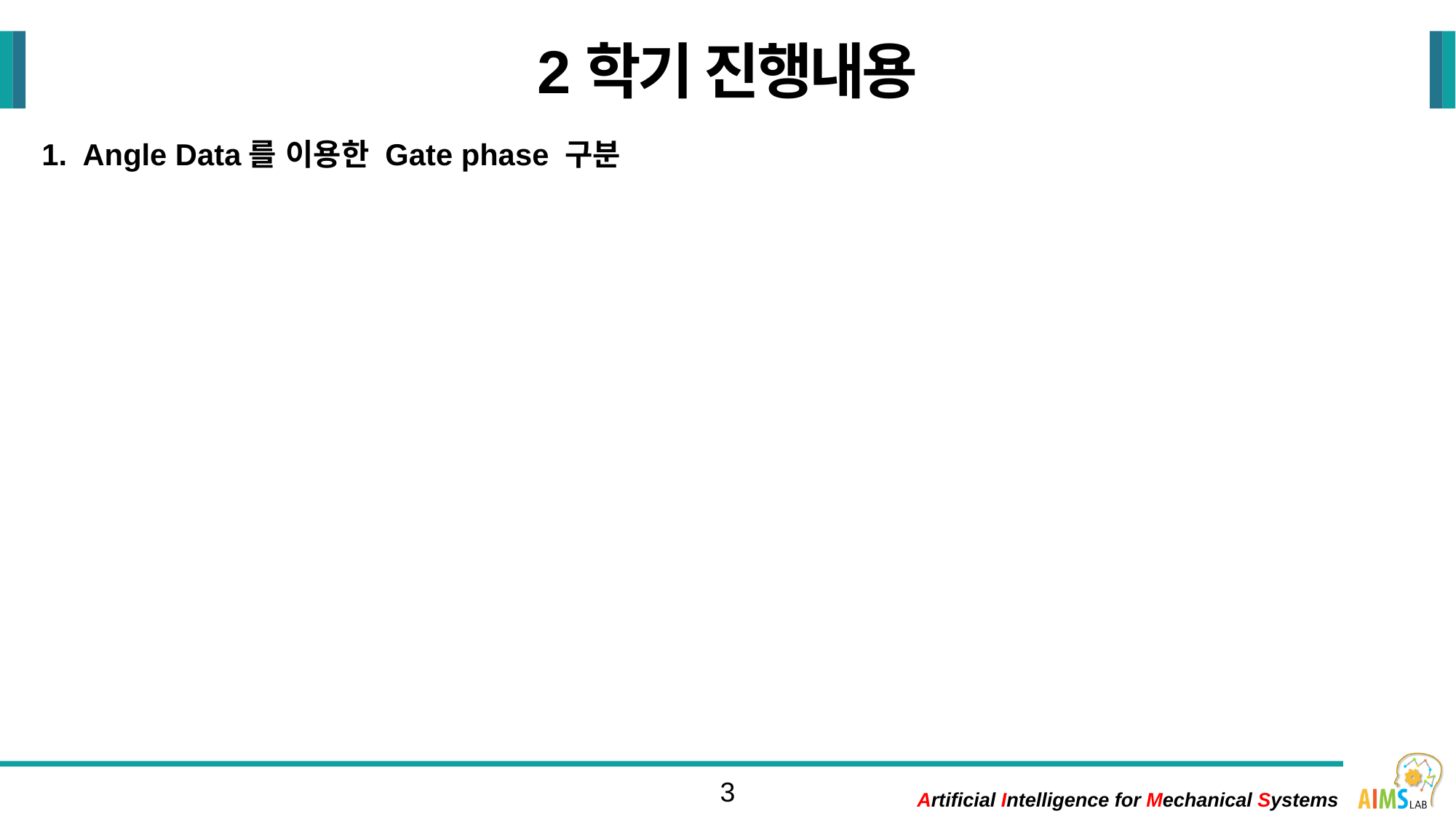

# 2학기 진행내용
1.  Angle Data를 이용한 Gate phase 구분
3